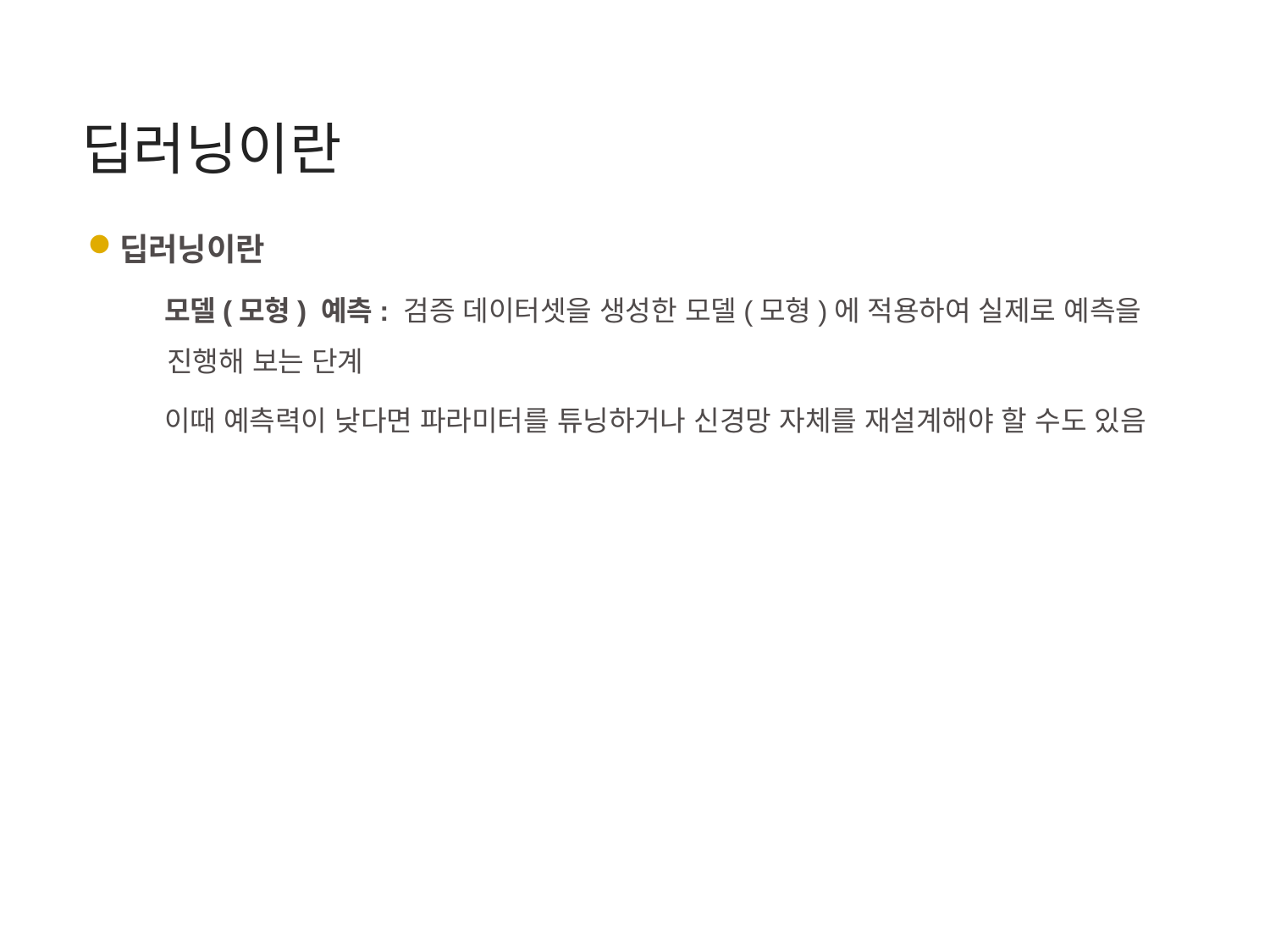

# 딥러닝이란
딥러닝이란
   모델(모형) 예측: 검증 데이터셋을 생성한 모델(모형)에 적용하여 실제로 예측을 진행해 보는 단계
   이때 예측력이 낮다면 파라미터를 튜닝하거나 신경망 자체를 재설계해야 할 수도 있음